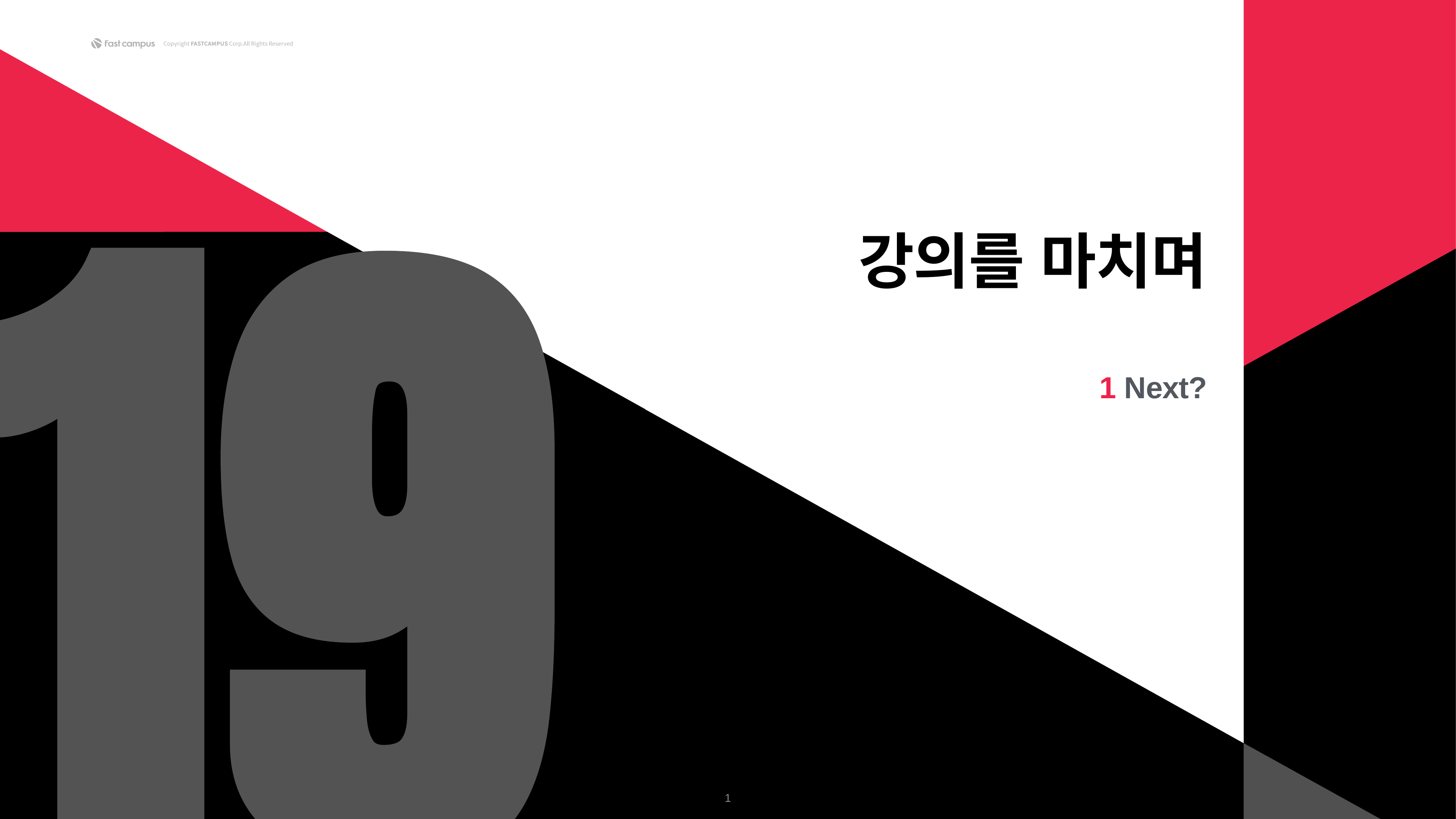

1
9
강의를 마치며

1 Next?

1